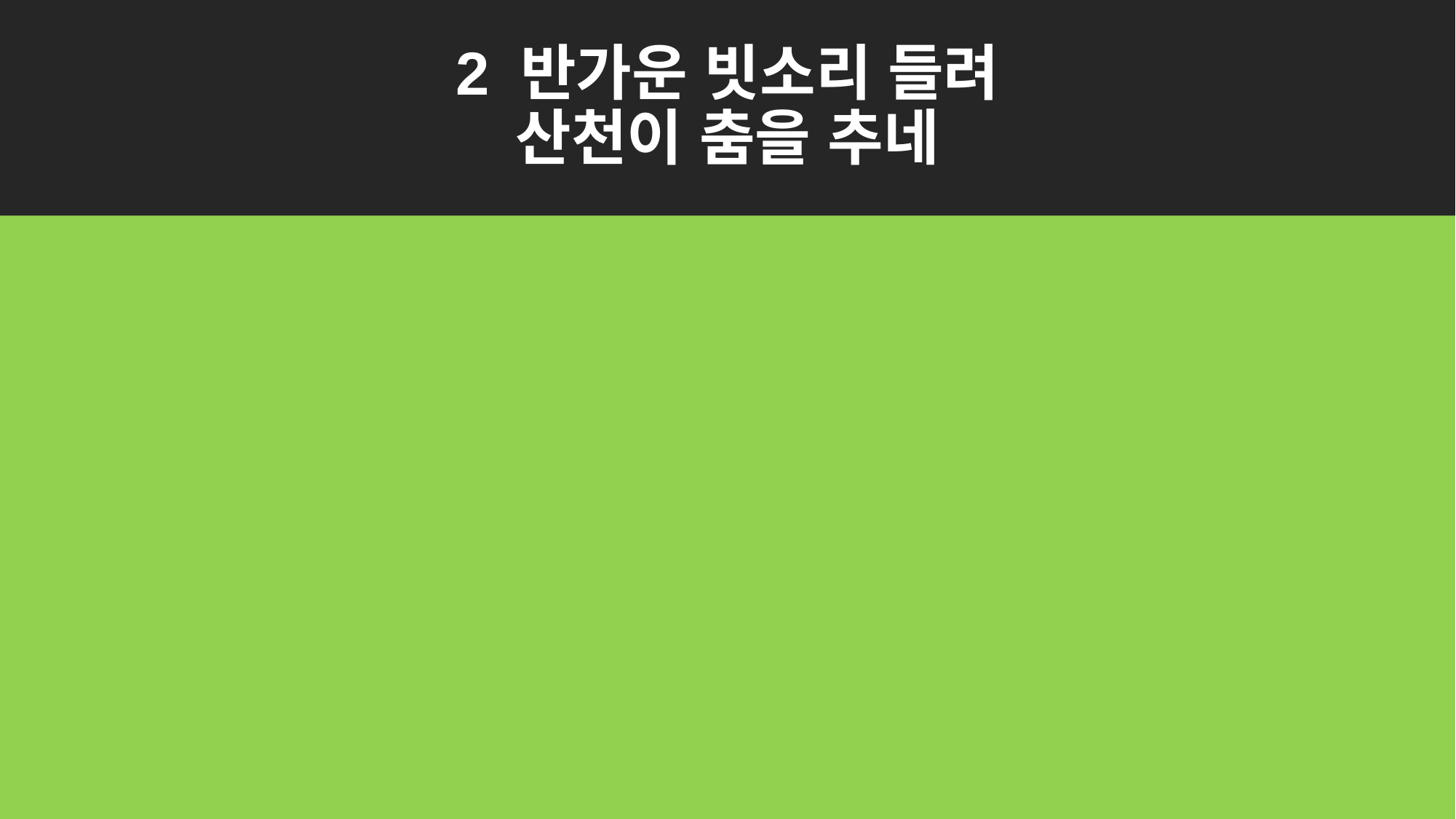

# 2 반가운 빗소리 들려 산천이 춤을 추네